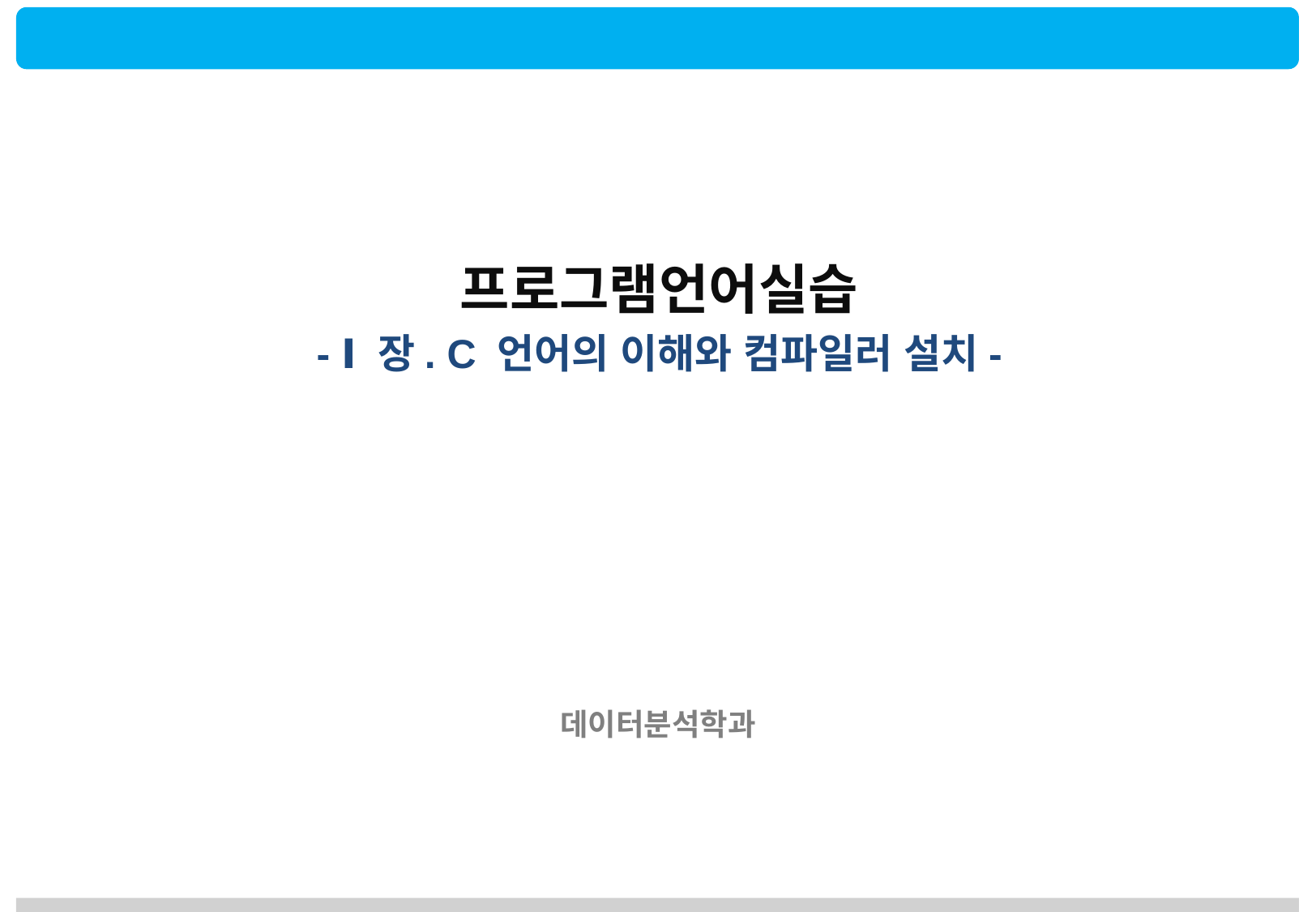

프로그램언어실습
- Ⅰ 장. C 언어의 이해와 컴파일러 설치-
데이터분석학과